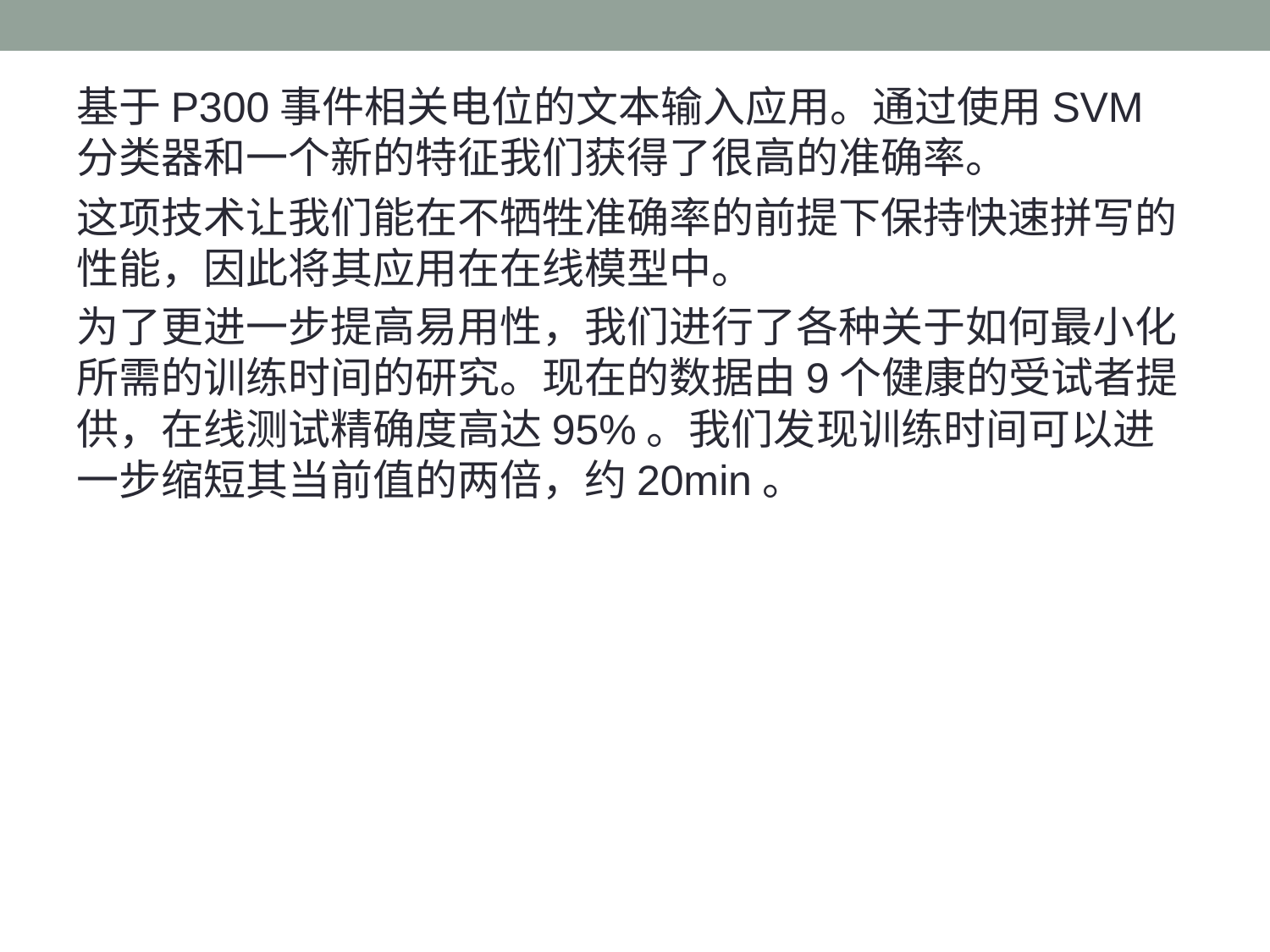

#
基于P300事件相关电位的文本输入应用。通过使用SVM分类器和一个新的特征我们获得了很高的准确率。
这项技术让我们能在不牺牲准确率的前提下保持快速拼写的性能，因此将其应用在在线模型中。
为了更进一步提高易用性，我们进行了各种关于如何最小化所需的训练时间的研究。现在的数据由9个健康的受试者提供，在线测试精确度高达95%。我们发现训练时间可以进一步缩短其当前值的两倍，约20min。